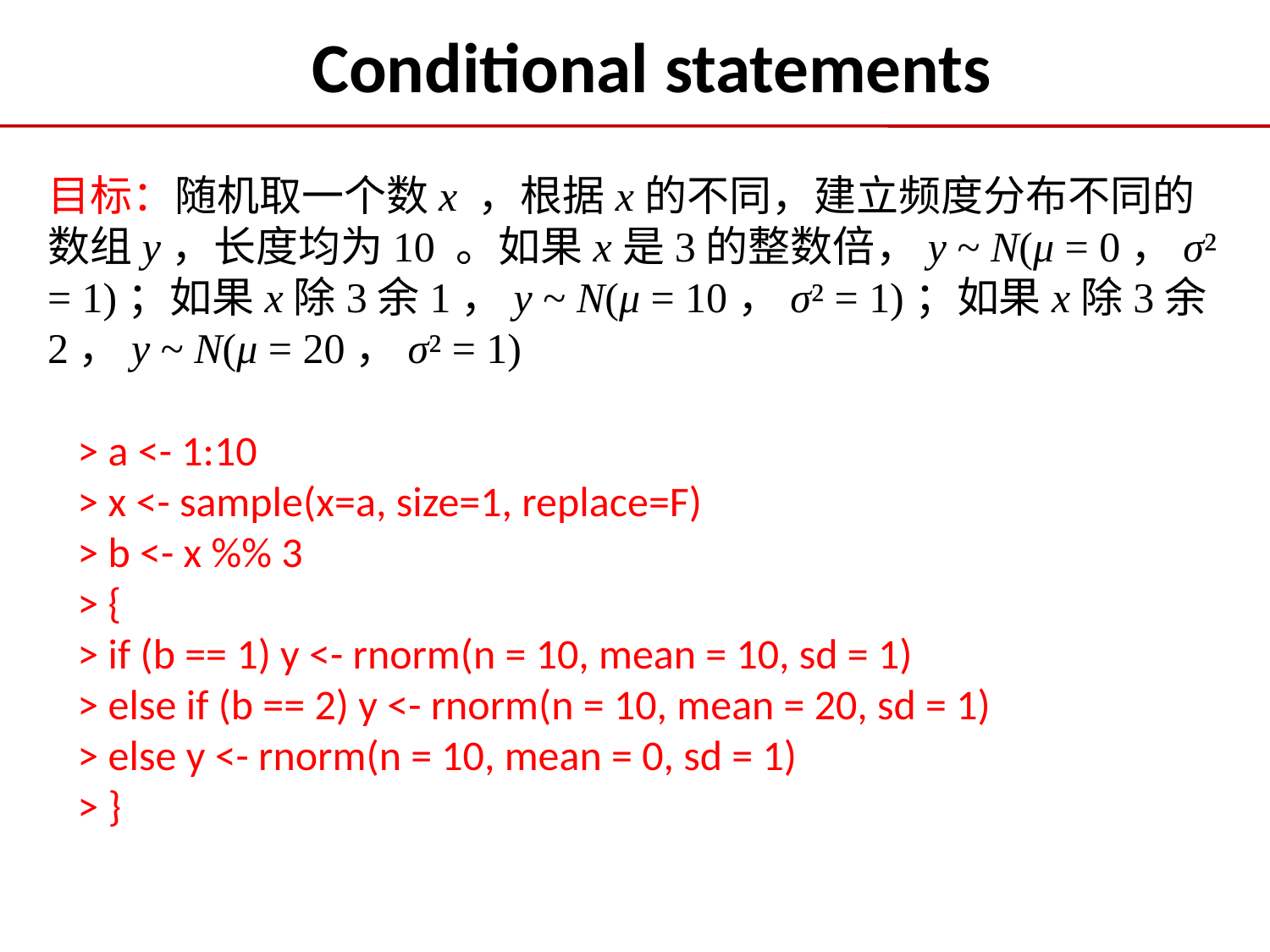

Conditional statements

目标：随机取一个数x ，根据x的不同，建立频度分布不同的数组y，长度均为10 。如果x是3的整数倍，y ~ N(μ = 0，σ² = 1)；如果x除3余1，y ~ N(μ = 10，σ² = 1)；如果x除3余2，y ~ N(μ = 20，σ² = 1)
> a <- 1:10
> x <- sample(x=a, size=1, replace=F)
> b <- x %% 3
> {
> if (b == 1) y <- rnorm(n = 10, mean = 10, sd = 1)
> else if (b == 2) y <- rnorm(n = 10, mean = 20, sd = 1)
> else y <- rnorm(n = 10, mean = 0, sd = 1)
> }